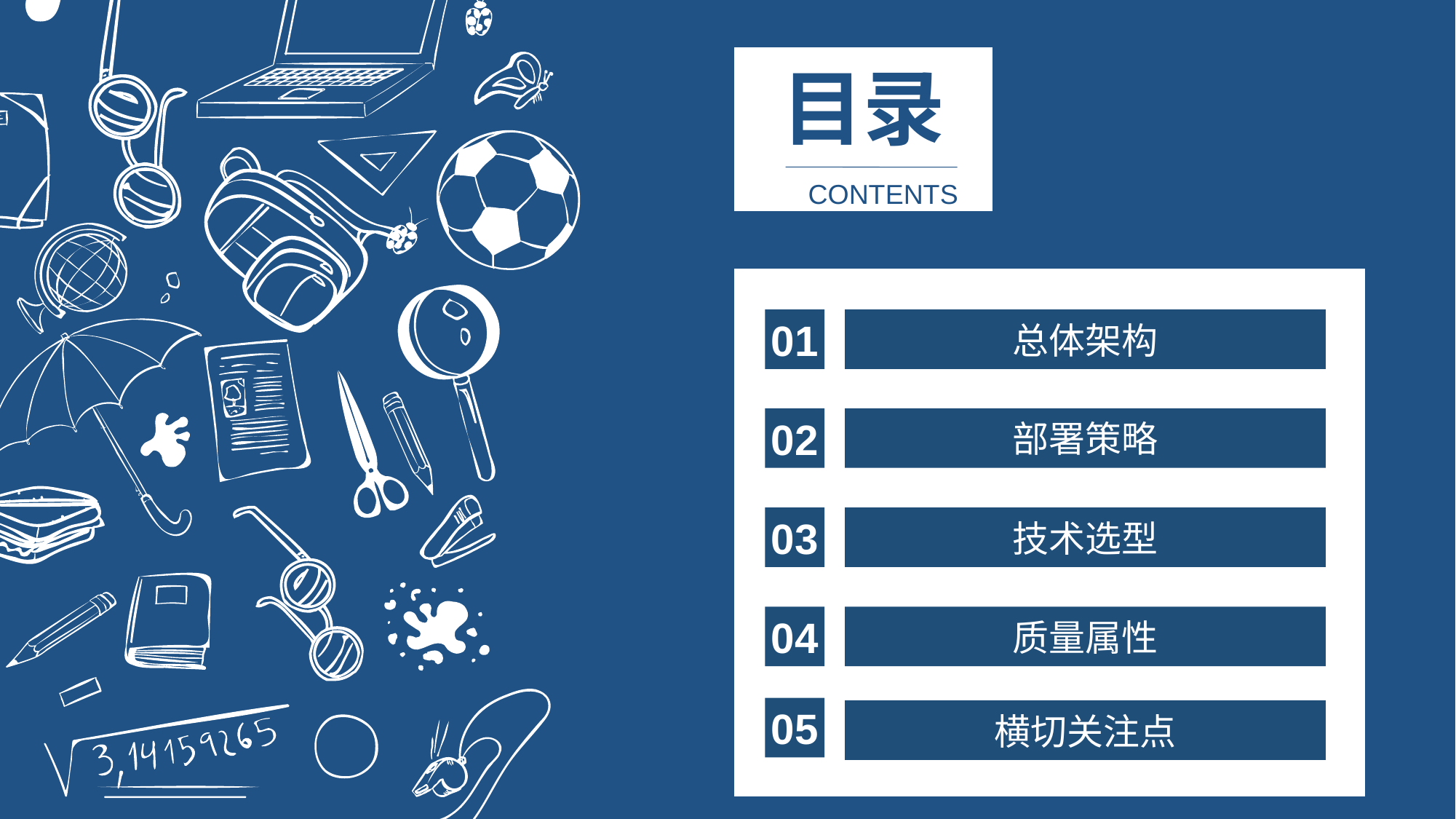

目录

CONTENTS

01
总体架构
02
部署策略
03
技术选型
04
质量属性
05
横切关注点